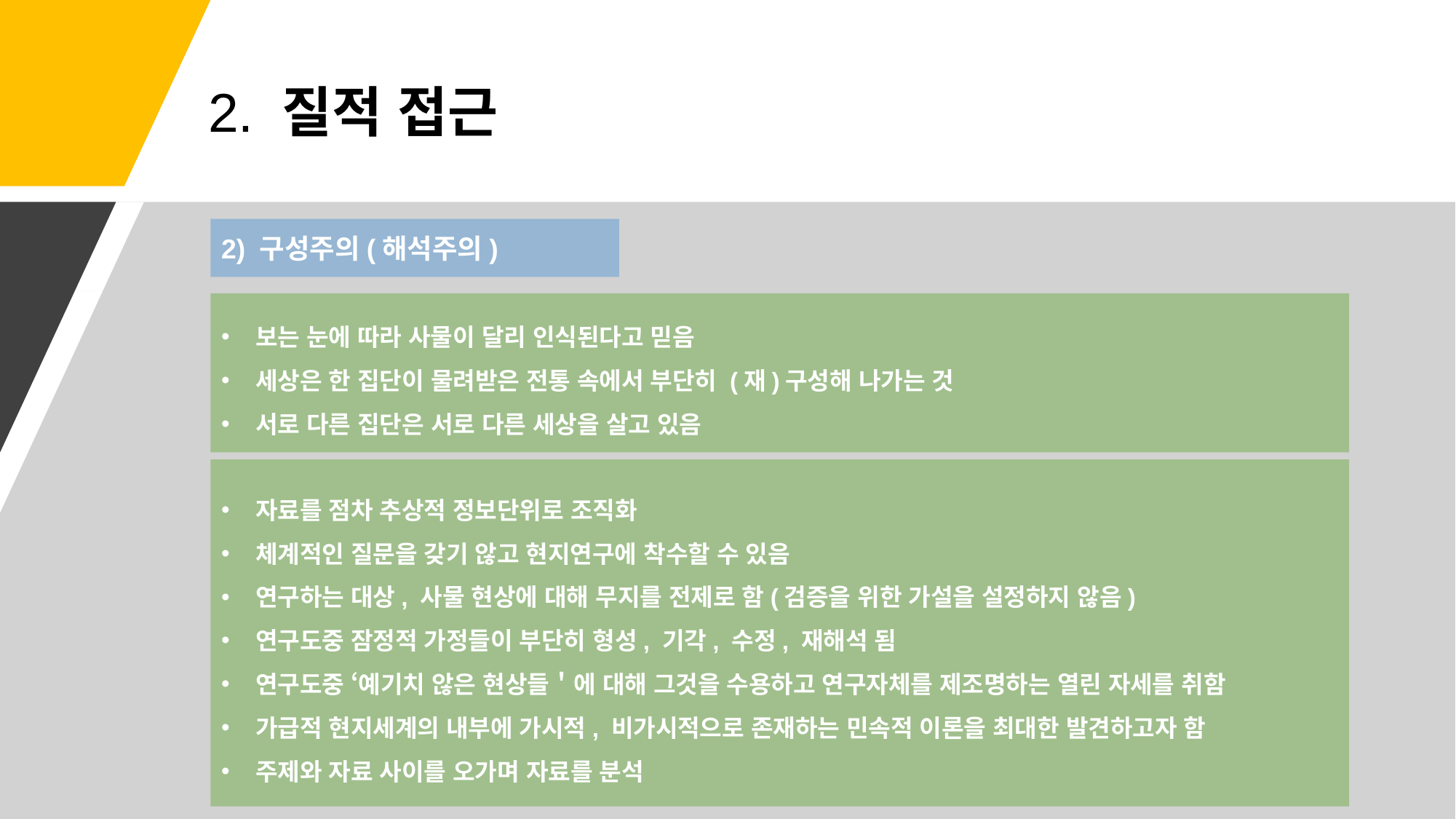

# 2. 질적 접근

2) 구성주의(해석주의)
보는 눈에 따라 사물이 달리 인식된다고 믿음
세상은 한 집단이 물려받은 전통 속에서 부단히 (재)구성해 나가는 것
서로 다른 집단은 서로 다른 세상을 살고 있음
자료를 점차 추상적 정보단위로 조직화
체계적인 질문을 갖기 않고 현지연구에 착수할 수 있음
연구하는 대상, 사물 현상에 대해 무지를 전제로 함(검증을 위한 가설을 설정하지 않음)
연구도중 잠정적 가정들이 부단히 형성, 기각, 수정, 재해석 됨
연구도중 ‘예기치 않은 현상들＇에 대해 그것을 수용하고 연구자체를 제조명하는 열린 자세를 취함
가급적 현지세계의 내부에 가시적, 비가시적으로 존재하는 민속적 이론을 최대한 발견하고자 함
주제와 자료 사이를 오가며 자료를 분석